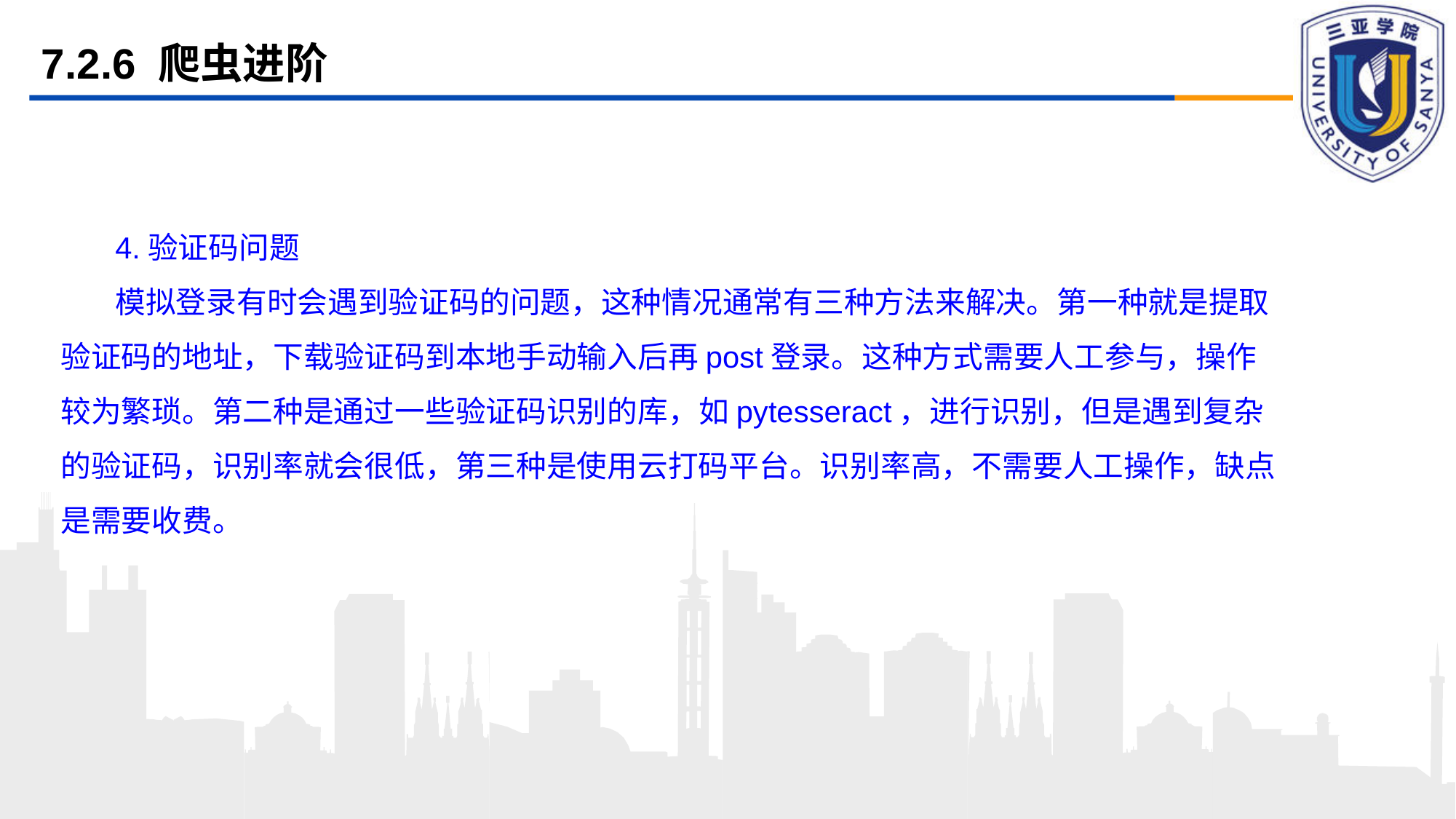

# 7.2.6 爬虫进阶
4.验证码问题
模拟登录有时会遇到验证码的问题，这种情况通常有三种方法来解决。第一种就是提取验证码的地址，下载验证码到本地手动输入后再post登录。这种方式需要人工参与，操作较为繁琐。第二种是通过一些验证码识别的库，如pytesseract，进行识别，但是遇到复杂的验证码，识别率就会很低，第三种是使用云打码平台。识别率高，不需要人工操作，缺点是需要收费。